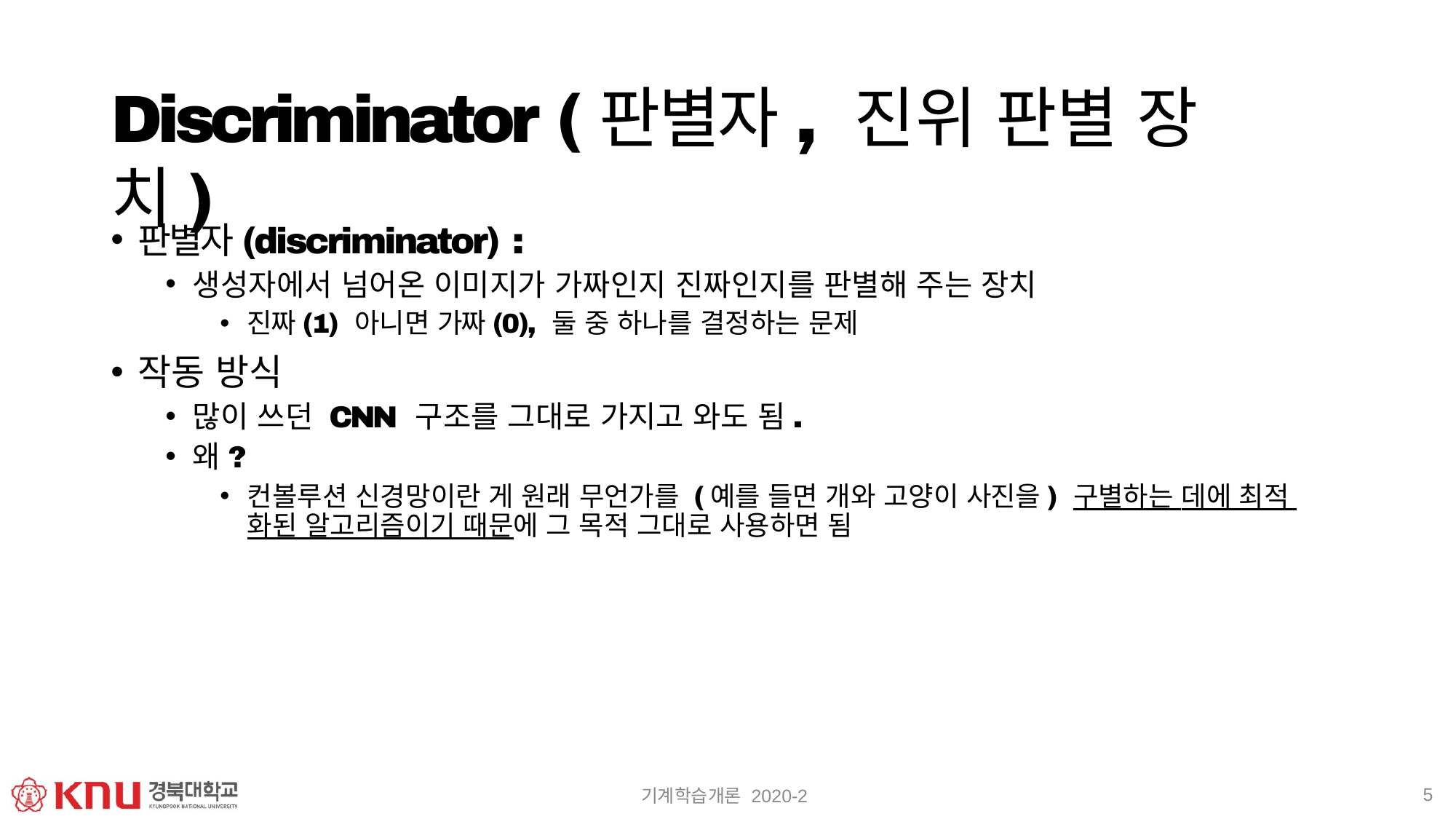

# Discriminator (판별자, 진위 판별 장치)
판별자(discriminator) :
생성자에서 넘어온 이미지가 가짜인지 진짜인지를 판별해 주는 장치
진짜(1) 아니면 가짜(0), 둘 중 하나를 결정하는 문제
작동 방식
많이 쓰던 CNN 구조를 그대로 가지고 와도 됨.
왜?
컨볼루션 신경망이란 게 원래 무언가를 (예를 들면 개와 고양이 사진을) 구별하는 데에 최적  화된 알고리즘이기 때문에 그 목적 그대로 사용하면 됨
5
기계학습개론 2020-2